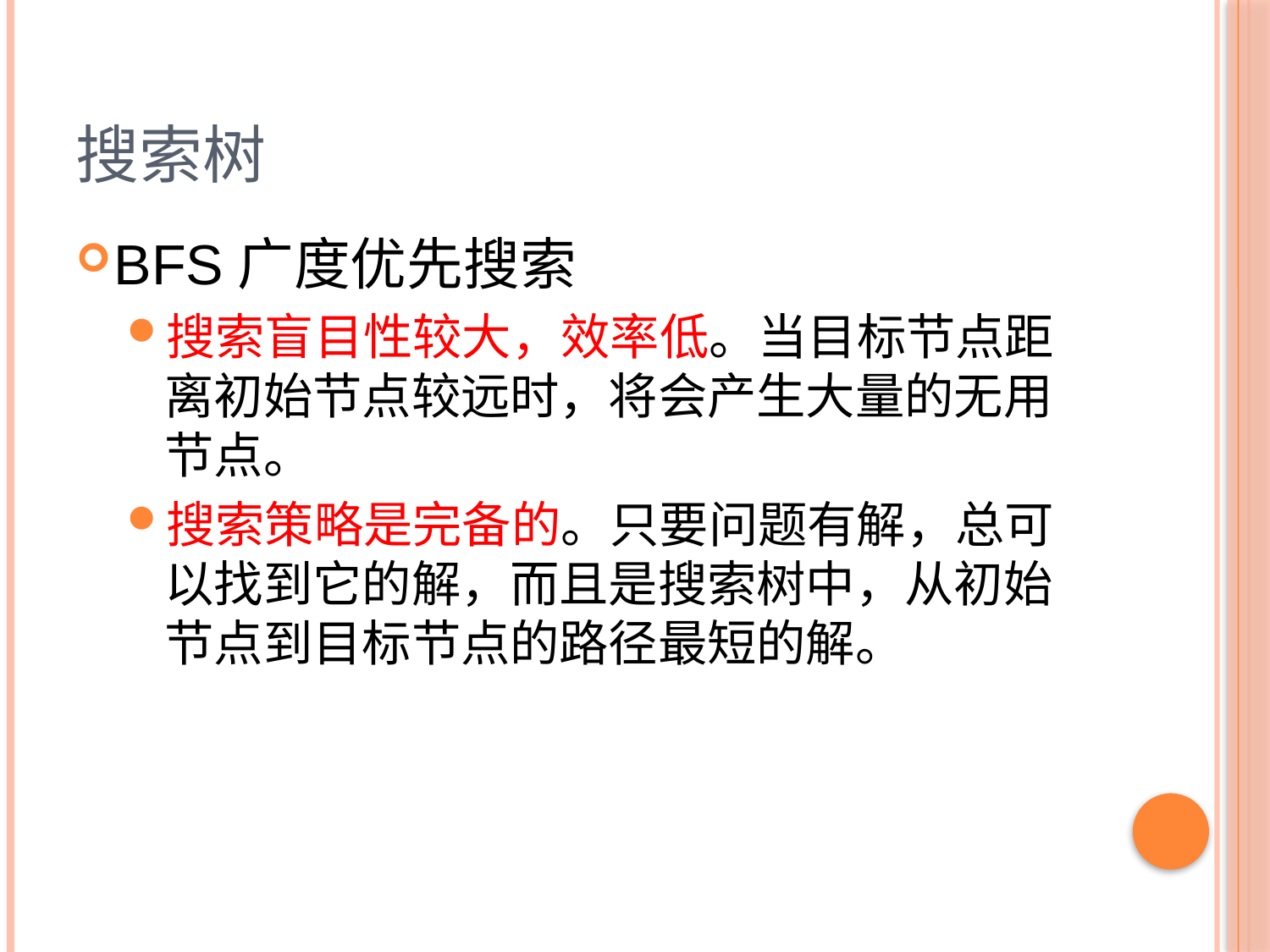

# 搜索树
BFS广度优先搜索
搜索盲目性较大，效率低。当目标节点距离初始节点较远时，将会产生大量的无用节点。
搜索策略是完备的。只要问题有解，总可以找到它的解，而且是搜索树中，从初始节点到目标节点的路径最短的解。